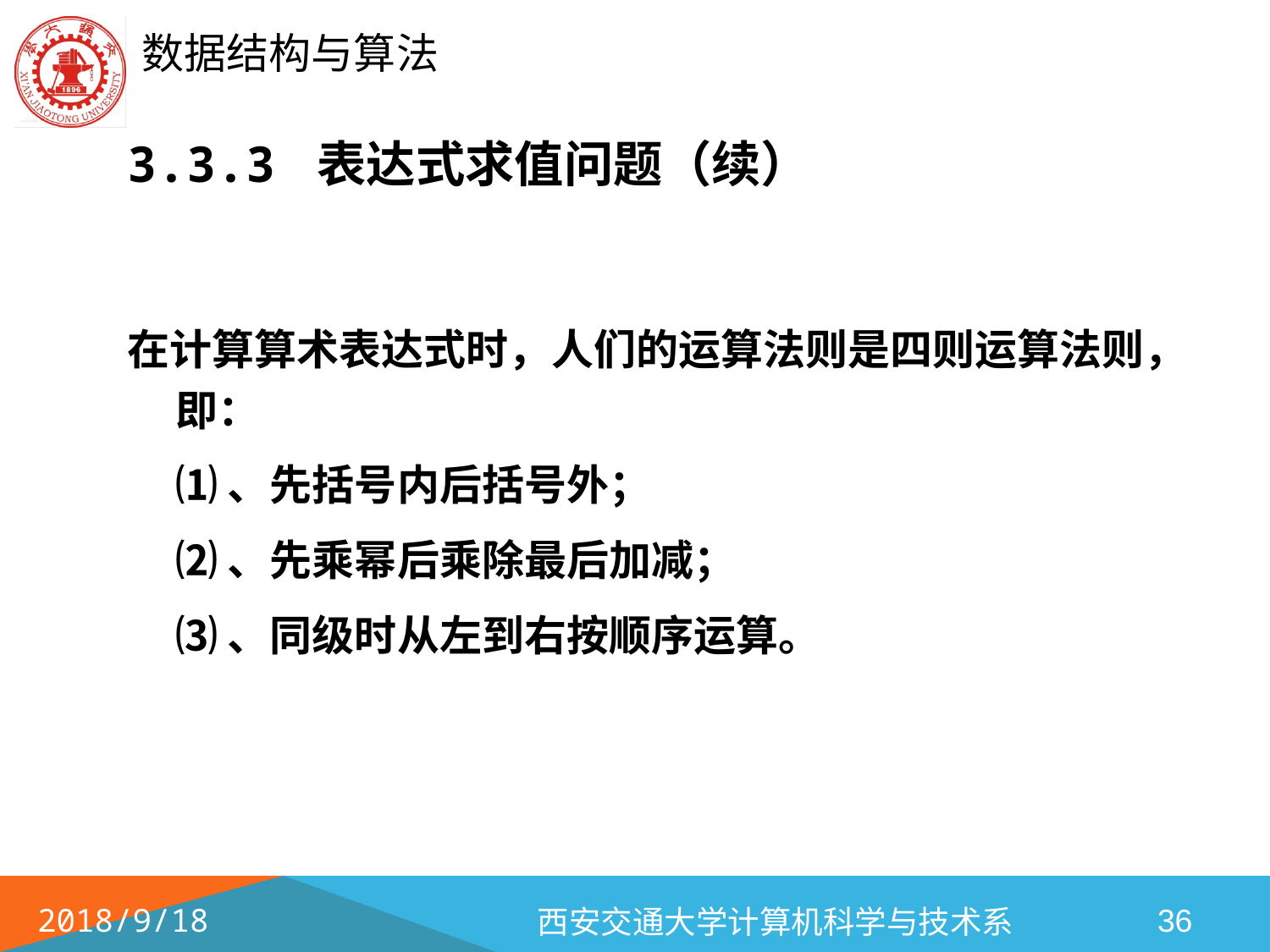

# 3.3.3 表达式求值问题（续）
在计算算术表达式时，人们的运算法则是四则运算法则，即：
     ⑴、先括号内后括号外；
     ⑵、先乘幂后乘除最后加减；
     ⑶、同级时从左到右按顺序运算。